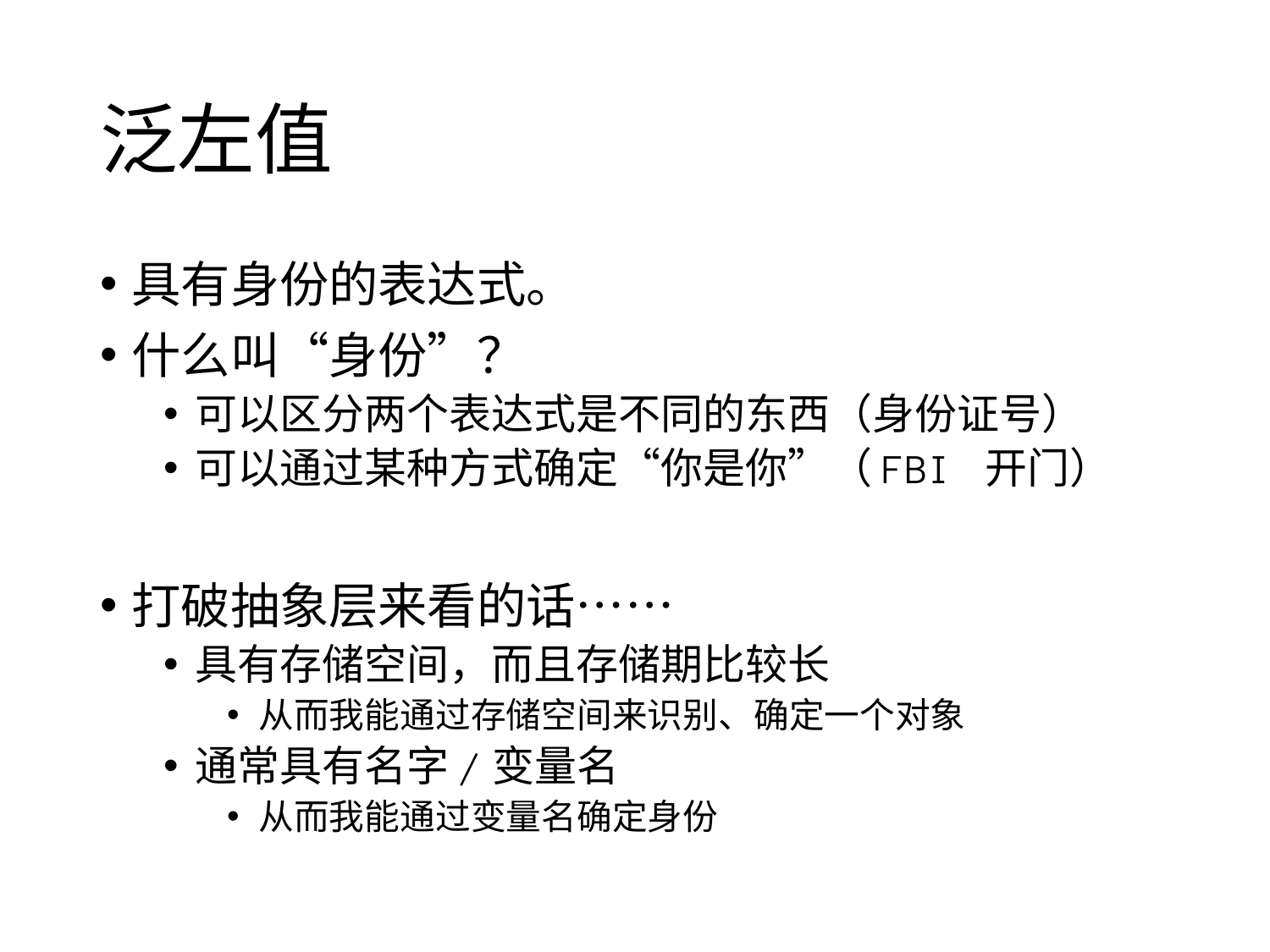

# 泛左值
具有身份的表达式。
什么叫“身份”？
可以区分两个表达式是不同的东西（身份证号）
可以通过某种方式确定“你是你”（FBI 开门）

打破抽象层来看的话……
具有存储空间，而且存储期比较长
从而我能通过存储空间来识别、确定一个对象
通常具有名字/变量名
从而我能通过变量名确定身份